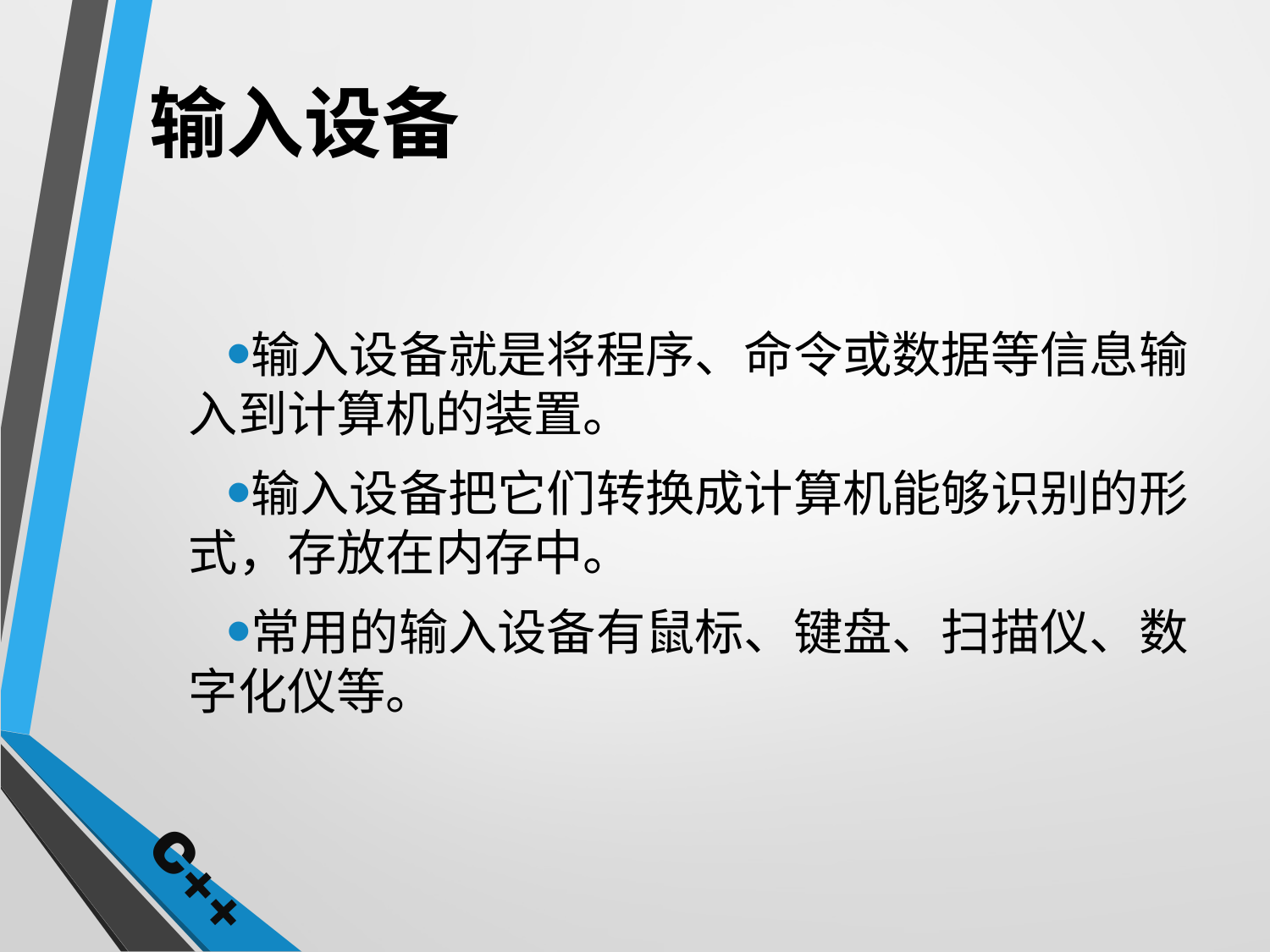

# 输入设备
输入设备就是将程序、命令或数据等信息输入到计算机的装置。
输入设备把它们转换成计算机能够识别的形式，存放在内存中。
常用的输入设备有鼠标、键盘、扫描仪、数字化仪等。